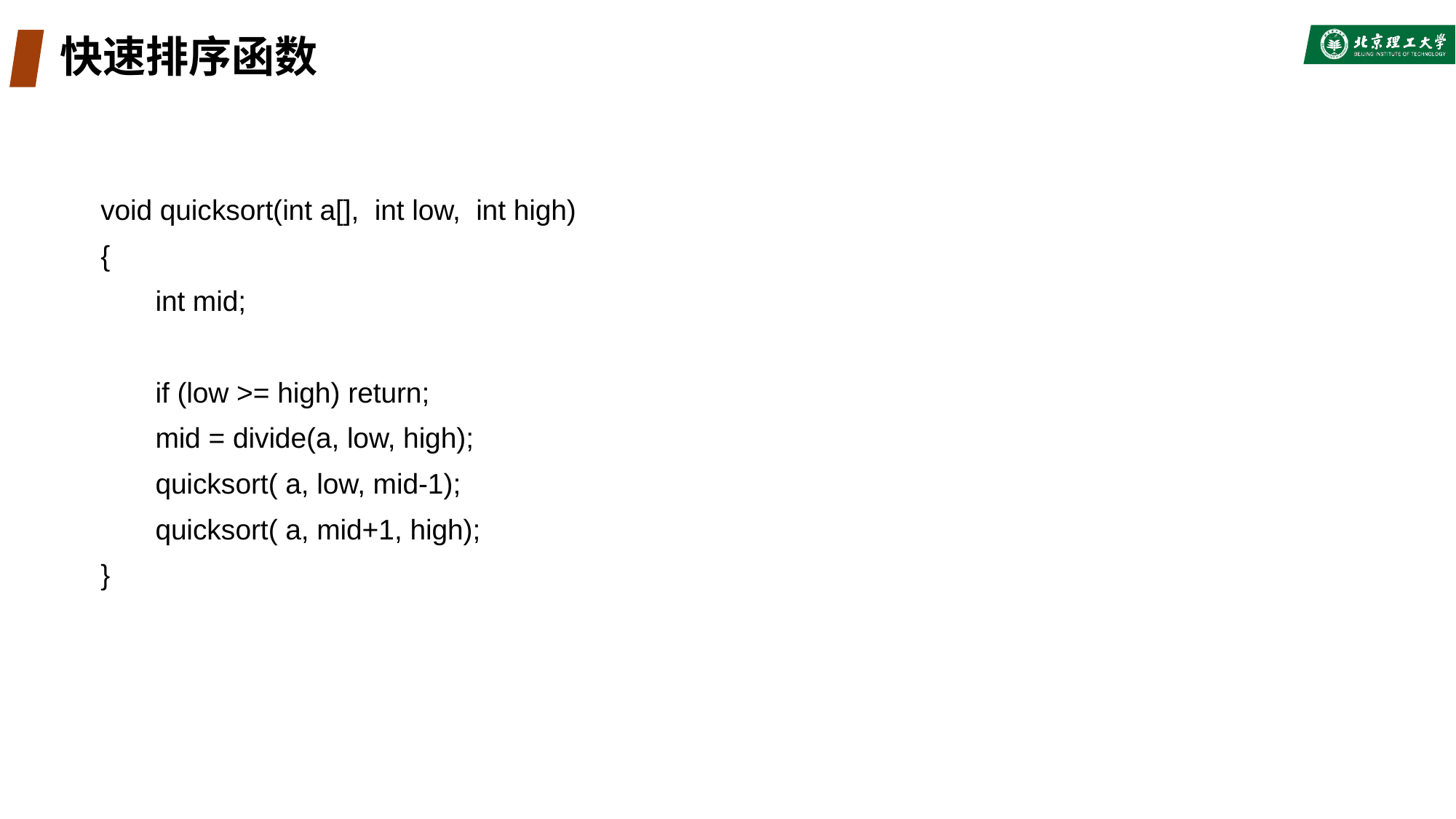

# 快速排序函数
void quicksort(int a[],  int low,  int high)
{
       int mid;

       if (low >= high) return;
       mid = divide(a, low, high);
       quicksort( a, low, mid-1);
       quicksort( a, mid+1, high);
}